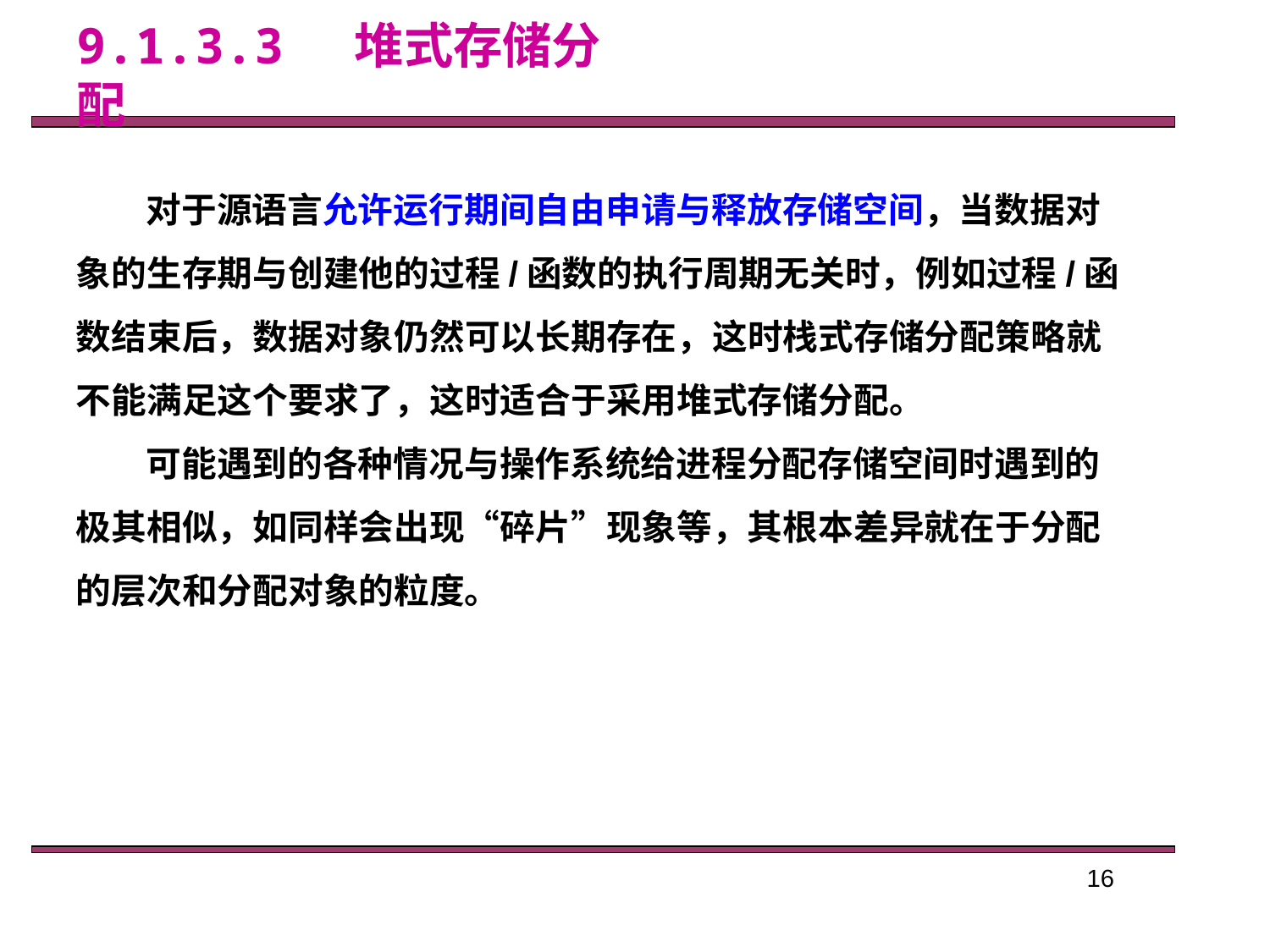

9.1.3.3  堆式存储分配
对于源语言允许运行期间自由申请与释放存储空间，当数据对象的生存期与创建他的过程/函数的执行周期无关时，例如过程/函数结束后，数据对象仍然可以长期存在，这时栈式存储分配策略就不能满足这个要求了，这时适合于采用堆式存储分配。
可能遇到的各种情况与操作系统给进程分配存储空间时遇到的极其相似，如同样会出现“碎片”现象等，其根本差异就在于分配的层次和分配对象的粒度。
16